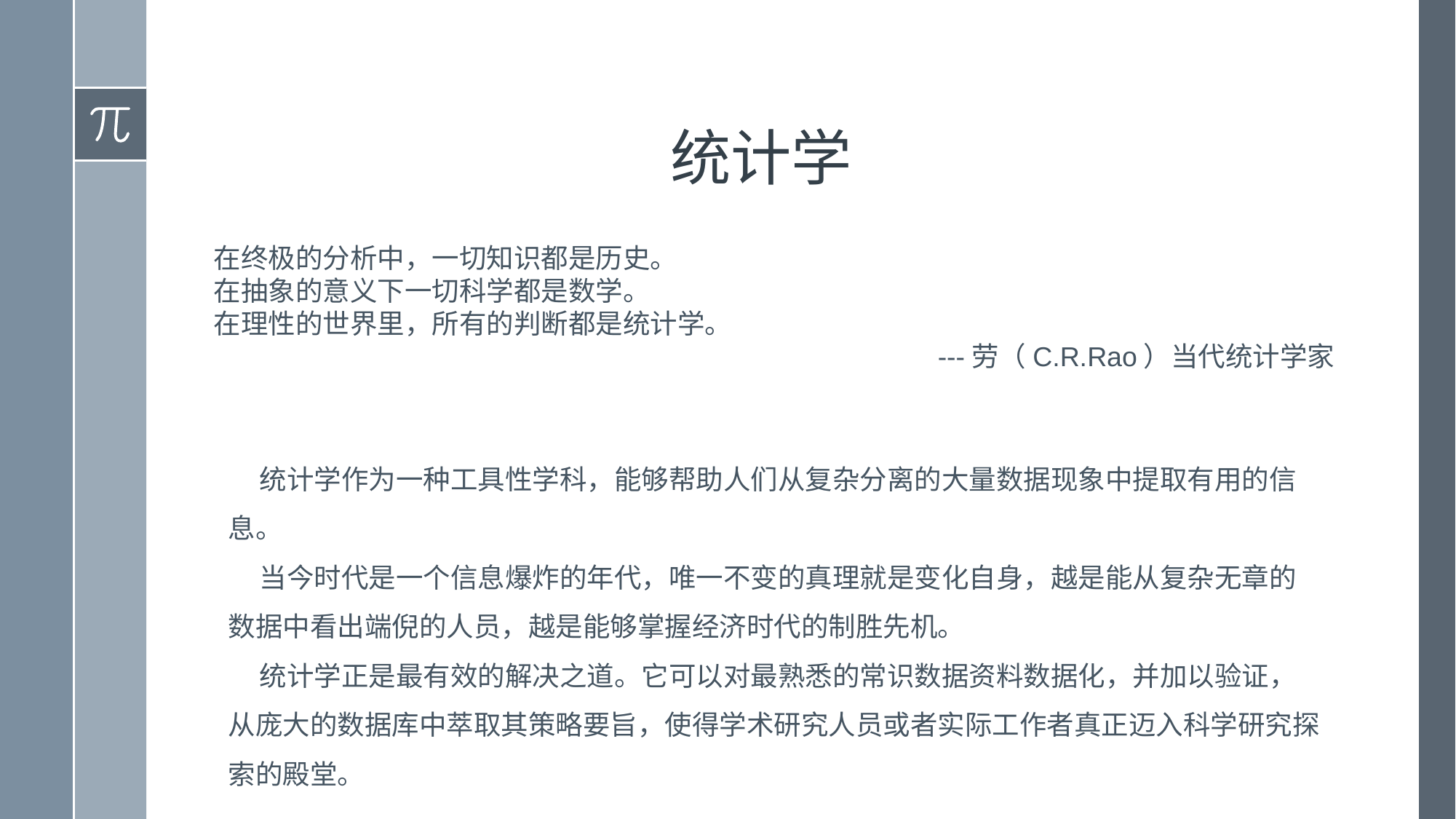

# 统计学
在终极的分析中，一切知识都是历史。
在抽象的意义下一切科学都是数学。
在理性的世界里，所有的判断都是统计学。
---劳（C.R.Rao）当代统计学家
    统计学作为一种工具性学科，能够帮助人们从复杂分离的大量数据现象中提取有用的信息。
    当今时代是一个信息爆炸的年代，唯一不变的真理就是变化自身，越是能从复杂无章的数据中看出端倪的人员，越是能够掌握经济时代的制胜先机。
    统计学正是最有效的解决之道。它可以对最熟悉的常识数据资料数据化，并加以验证，
从庞大的数据库中萃取其策略要旨，使得学术研究人员或者实际工作者真正迈入科学研究探索的殿堂。